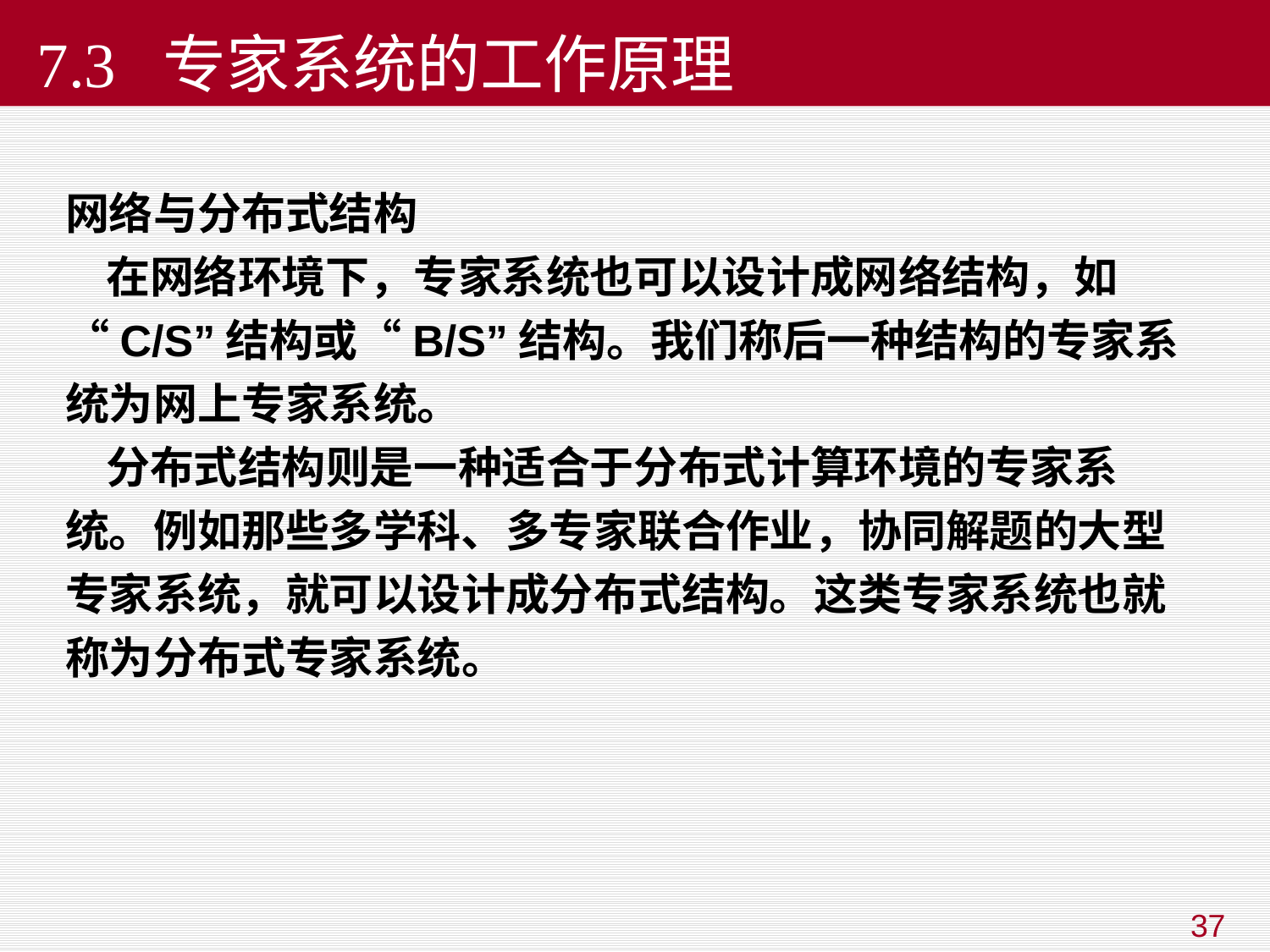

7.3  专家系统的工作原理

网络与分布式结构
   在网络环境下，专家系统也可以设计成网络结构，如“C/S”结构或“B/S”结构。我们称后一种结构的专家系统为网上专家系统。
   分布式结构则是一种适合于分布式计算环境的专家系统。例如那些多学科、多专家联合作业，协同解题的大型专家系统，就可以设计成分布式结构。这类专家系统也就称为分布式专家系统。

37